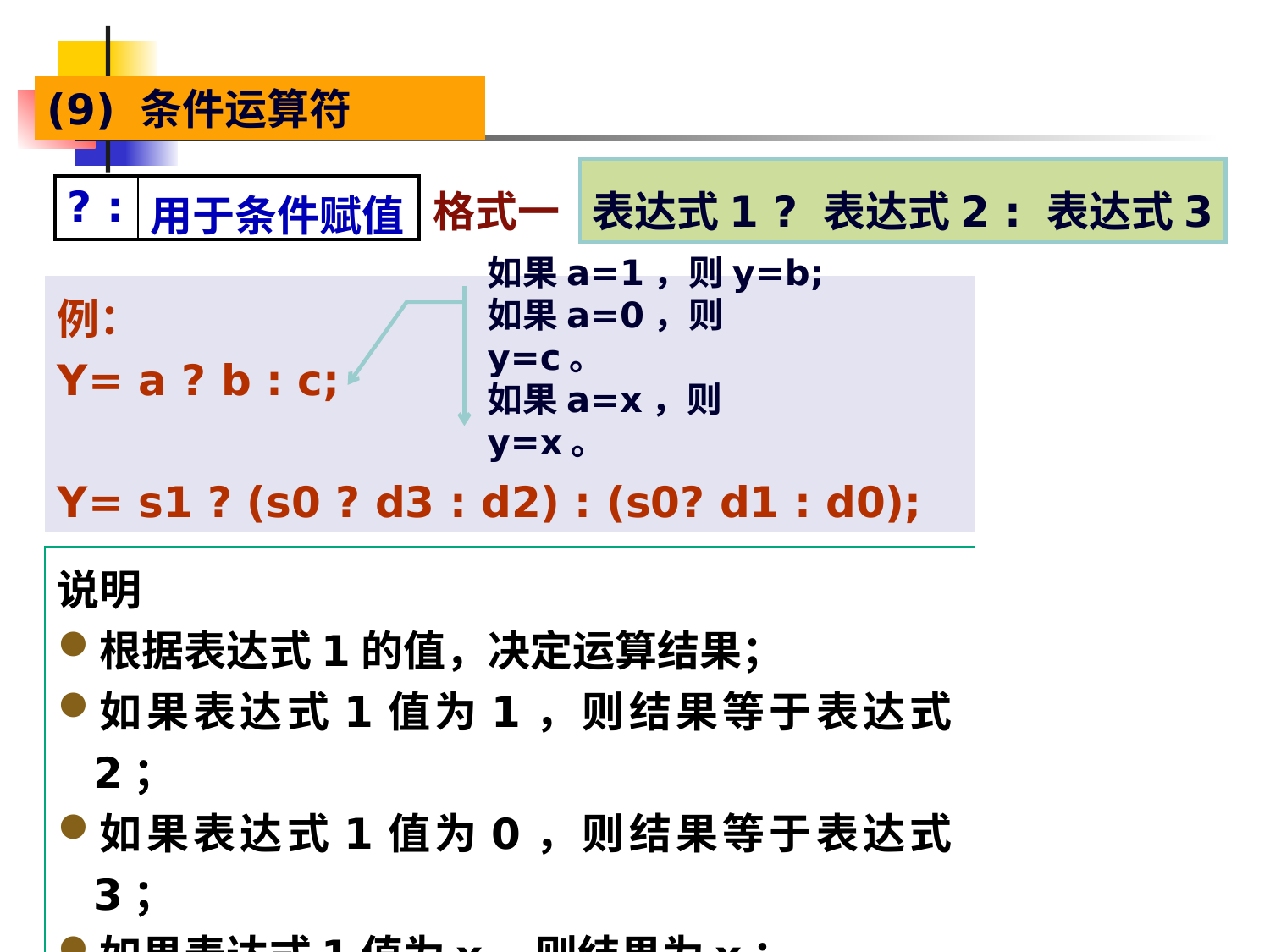

(9) 条件运算符
格式一
表达式1 ? 表达式2 : 表达式3
| ? : | 用于条件赋值 |
| --- | --- |
例：
Y= a ? b : c;

Y= s1 ? (s0 ? d3 : d2) : (s0? d1 : d0);
如果a=1，则y=b;
如果a=0，则y=c。
如果a=x，则y=x。
说明
根据表达式1的值，决定运算结果；
如果表达式1值为1，则结果等于表达式2；
如果表达式1值为0，则结果等于表达式3；
如果表达式1值为x，则结果为x；
可以嵌套。